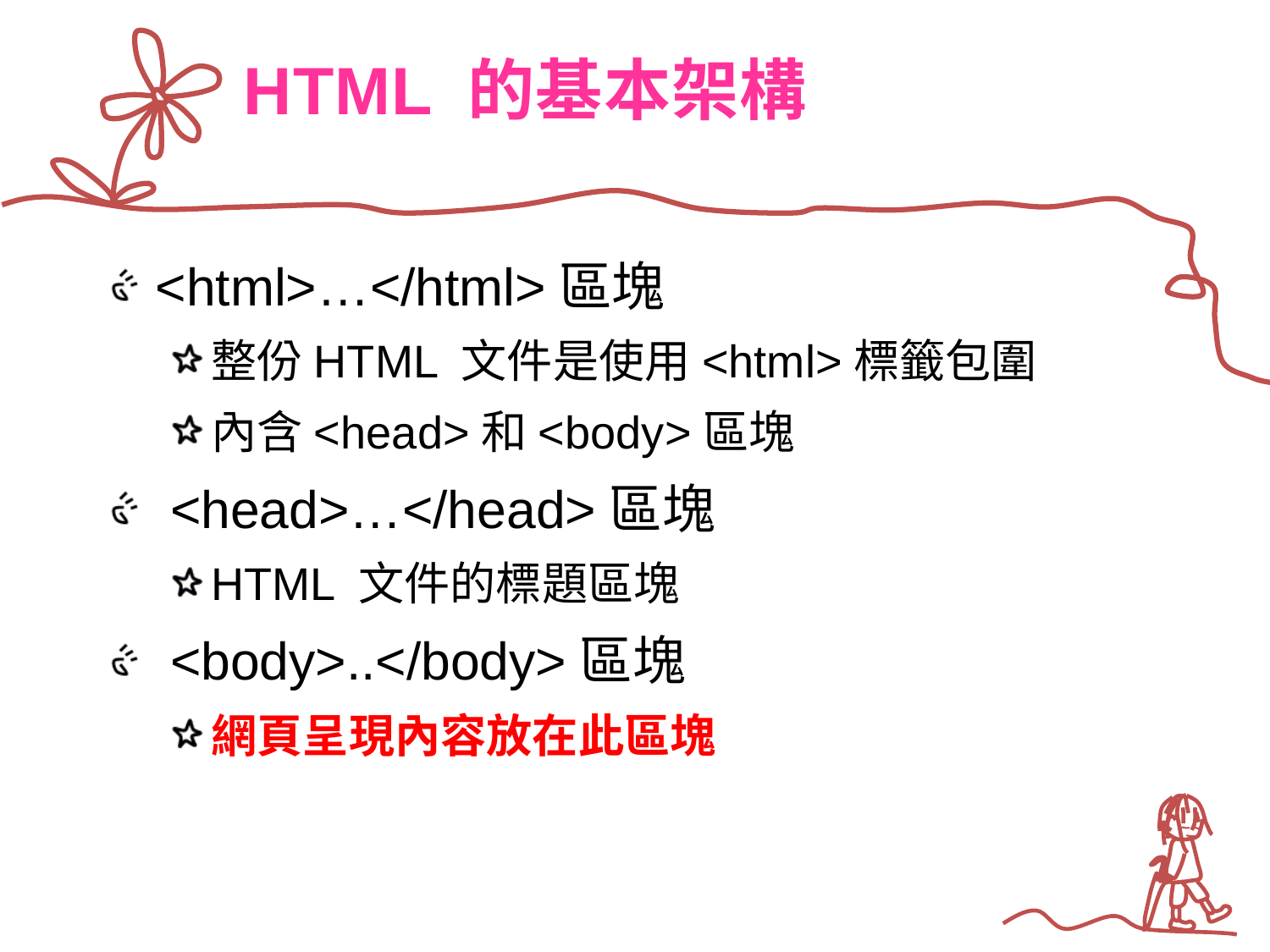

# HTML 的基本架構
<html>…</html>區塊
整份HTML 文件是使用<html>標籤包圍
內含<head>和<body>區塊
 <head>…</head>區塊
HTML 文件的標題區塊
 <body>..</body>區塊
網頁呈現內容放在此區塊